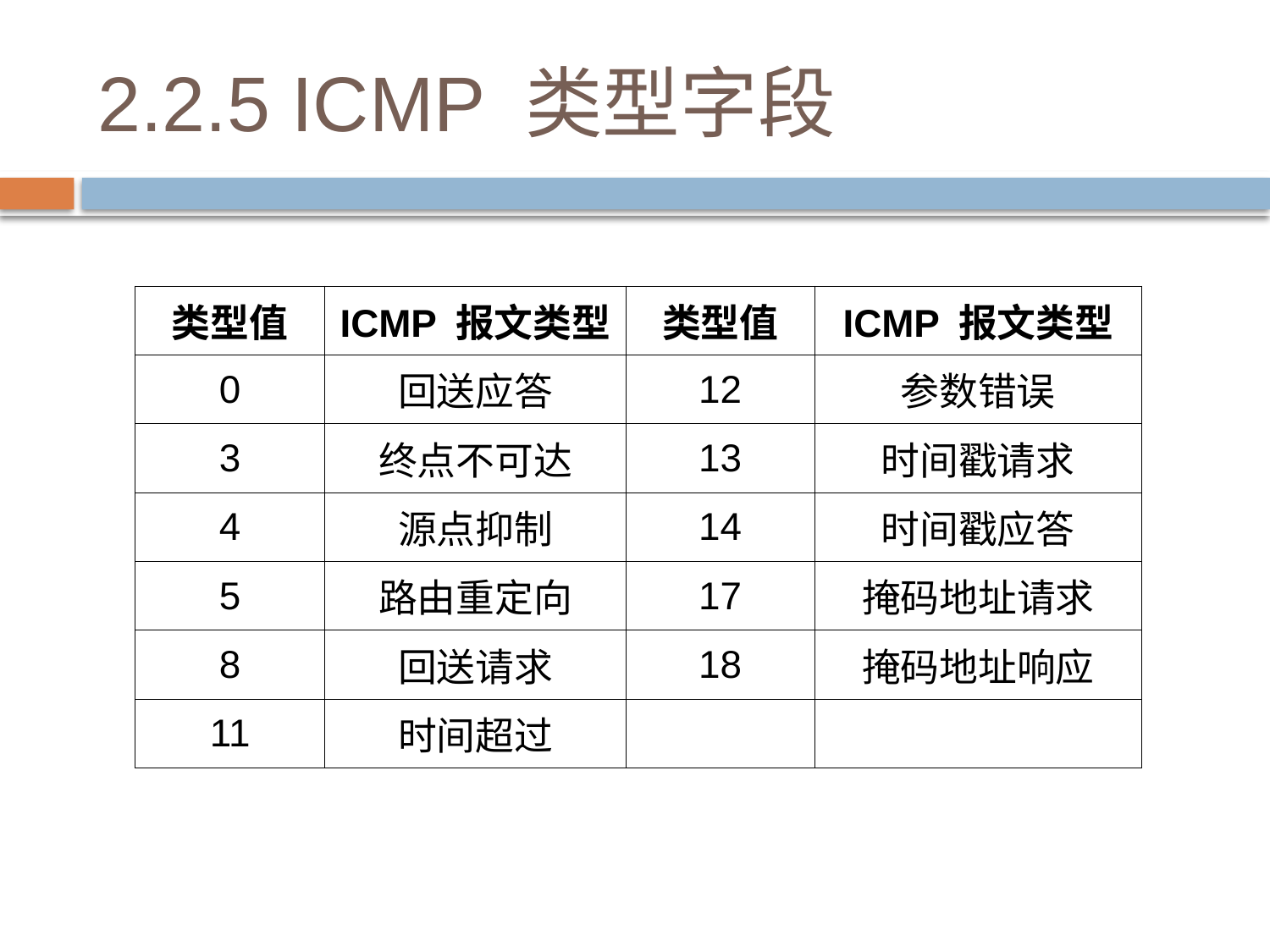

# 2.2.5 ICMP 类型字段
| 类型值 | ICMP 报文类型 | 类型值 | ICMP 报文类型 |
| --- | --- | --- | --- |
| 0 | 回送应答 | 12 | 参数错误 |
| 3 | 终点不可达 | 13 | 时间戳请求 |
| 4 | 源点抑制 | 14 | 时间戳应答 |
| 5 | 路由重定向 | 17 | 掩码地址请求 |
| 8 | 回送请求 | 18 | 掩码地址响应 |
| 11 | 时间超过 |  |  |